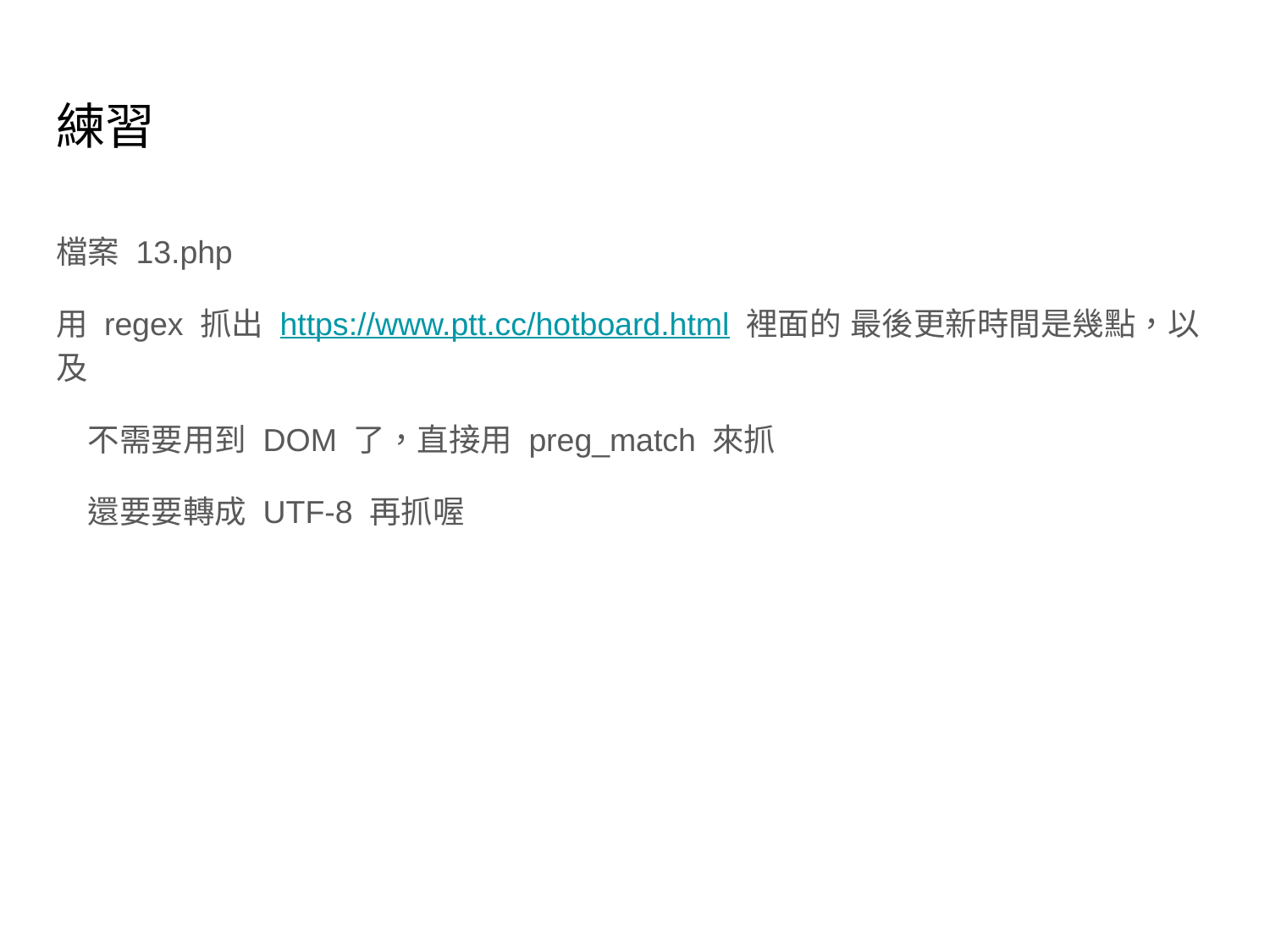

# 練習
檔案 13.php
用 regex 抓出 https://www.ptt.cc/hotboard.html 裡面的 最後更新時間是幾點，以及
不需要用到 DOM 了，直接用 preg_match 來抓
還要要轉成 UTF-8 再抓喔